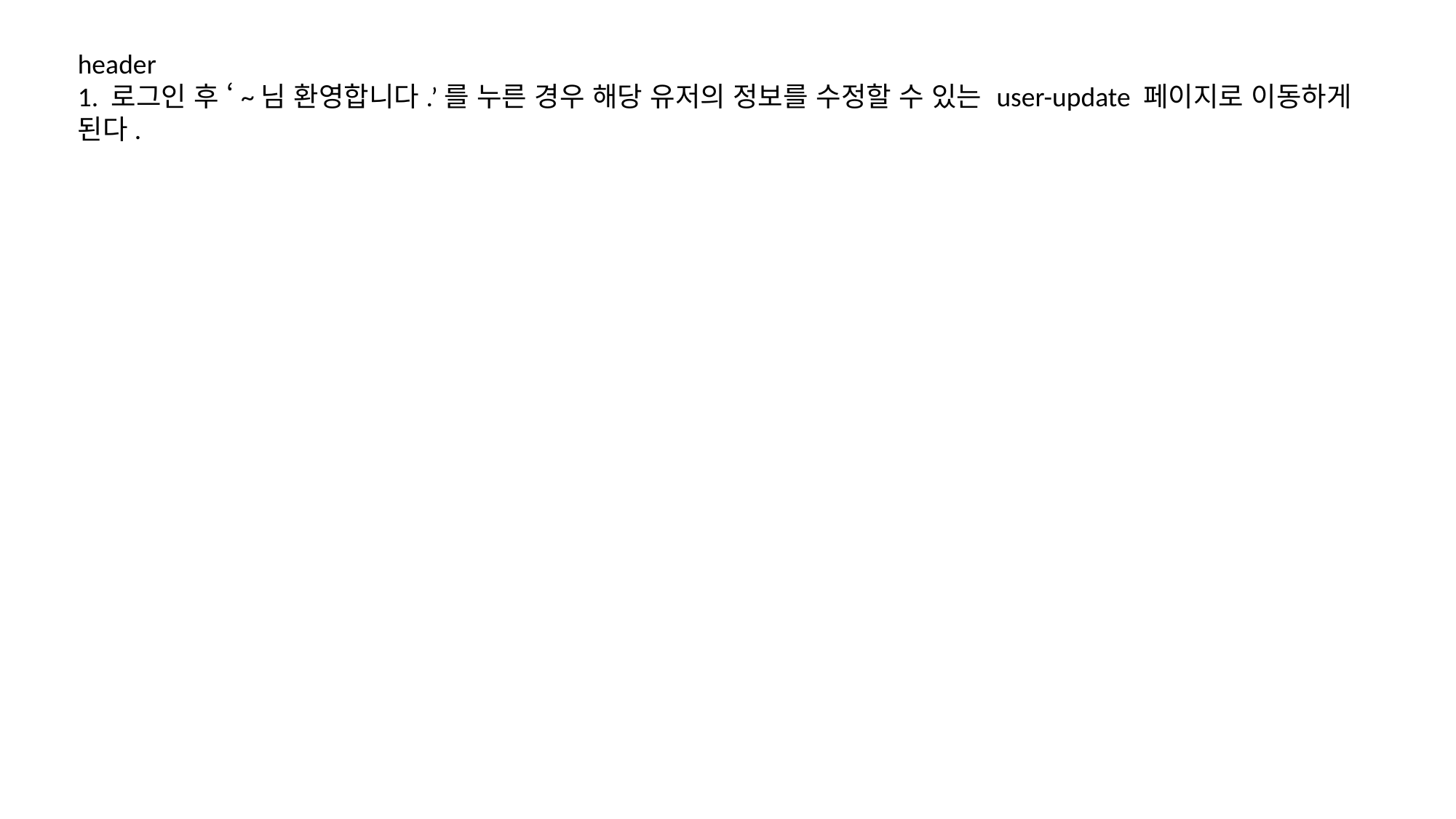

header
1. 로그인 후 ‘~님 환영합니다.’를 누른 경우 해당 유저의 정보를 수정할 수 있는 user-update 페이지로 이동하게 된다.